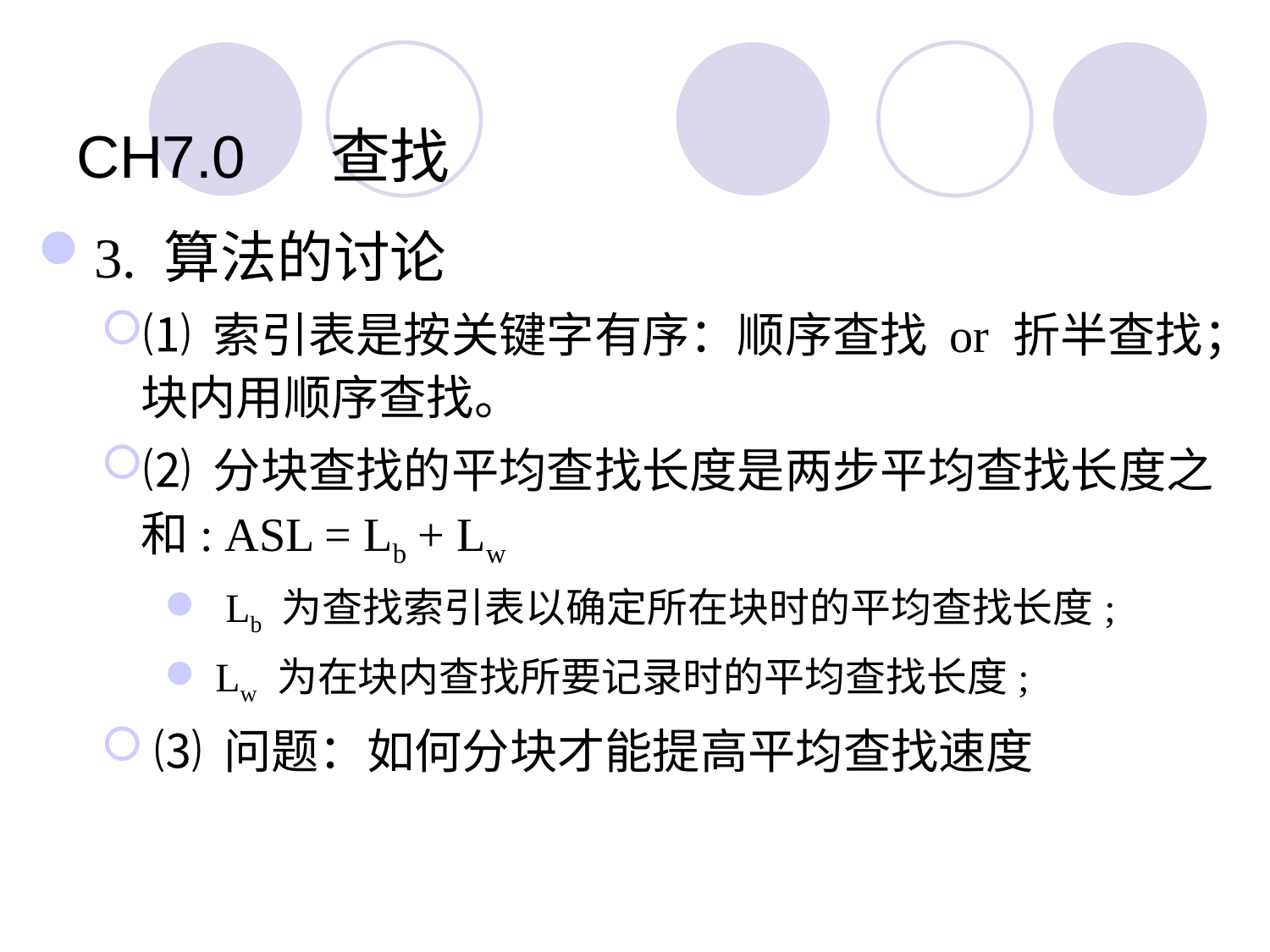

9
CH7.0 	查找

3. 算法的讨论
⑴ 索引表是按关键字有序：顺序查找 or 折半查找；块内用顺序查找。
⑵ 分块查找的平均查找长度是两步平均查找长度之和: ASL = Lb + Lw
  Lb 为查找索引表以确定所在块时的平均查找长度;
 Lw 为在块内查找所要记录时的平均查找长度;
 ⑶ 问题：如何分块才能提高平均查找速度